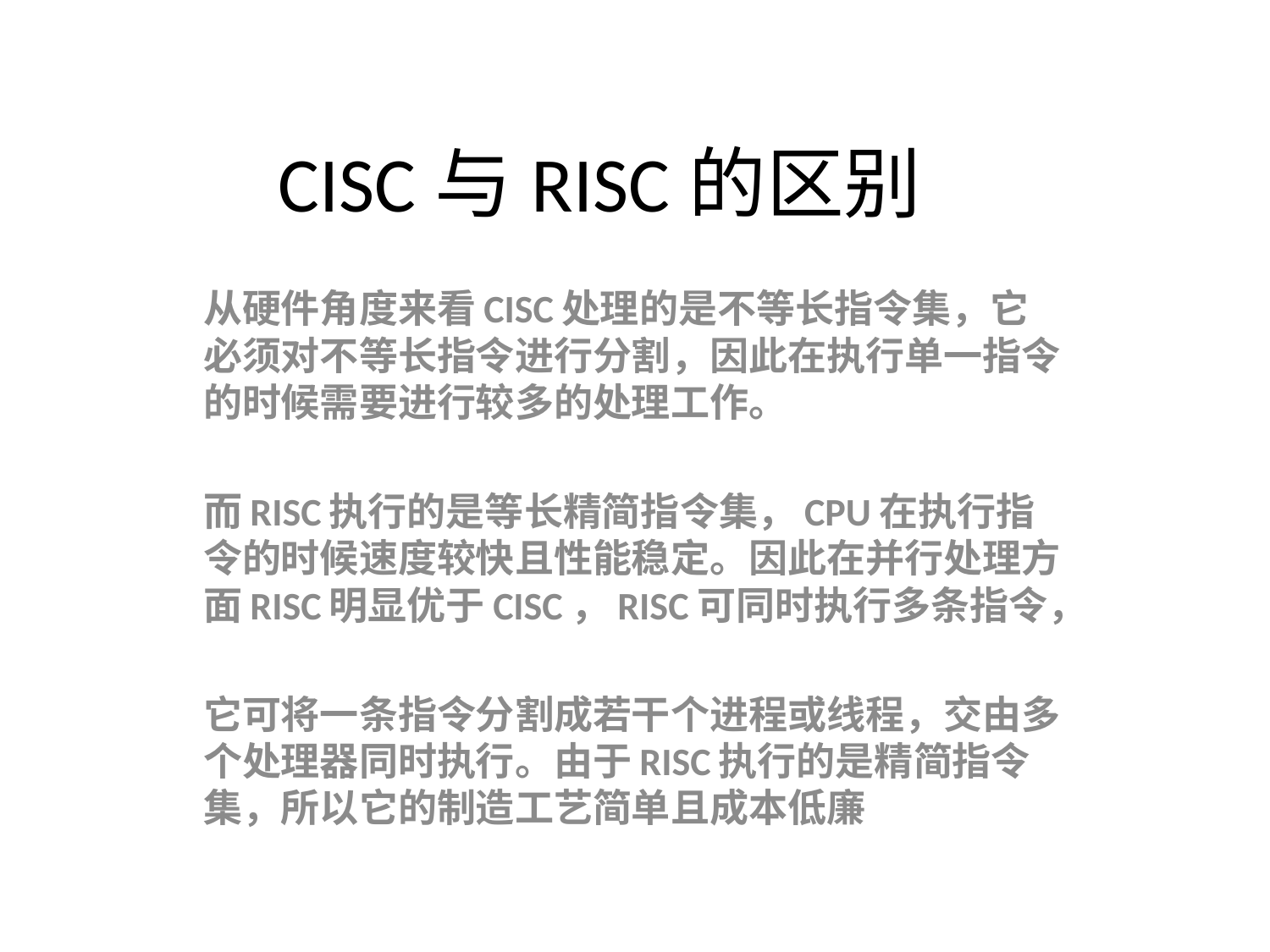

# CISC与RISC的区别
从硬件角度来看CISC处理的是不等长指令集，它必须对不等长指令进行分割，因此在执行单一指令的时候需要进行较多的处理工作。

而RISC执行的是等长精简指令集，CPU在执行指令的时候速度较快且性能稳定。因此在并行处理方面RISC明显优于CISC，RISC可同时执行多条指令，

它可将一条指令分割成若干个进程或线程，交由多个处理器同时执行。由于RISC执行的是精简指令集，所以它的制造工艺简单且成本低廉